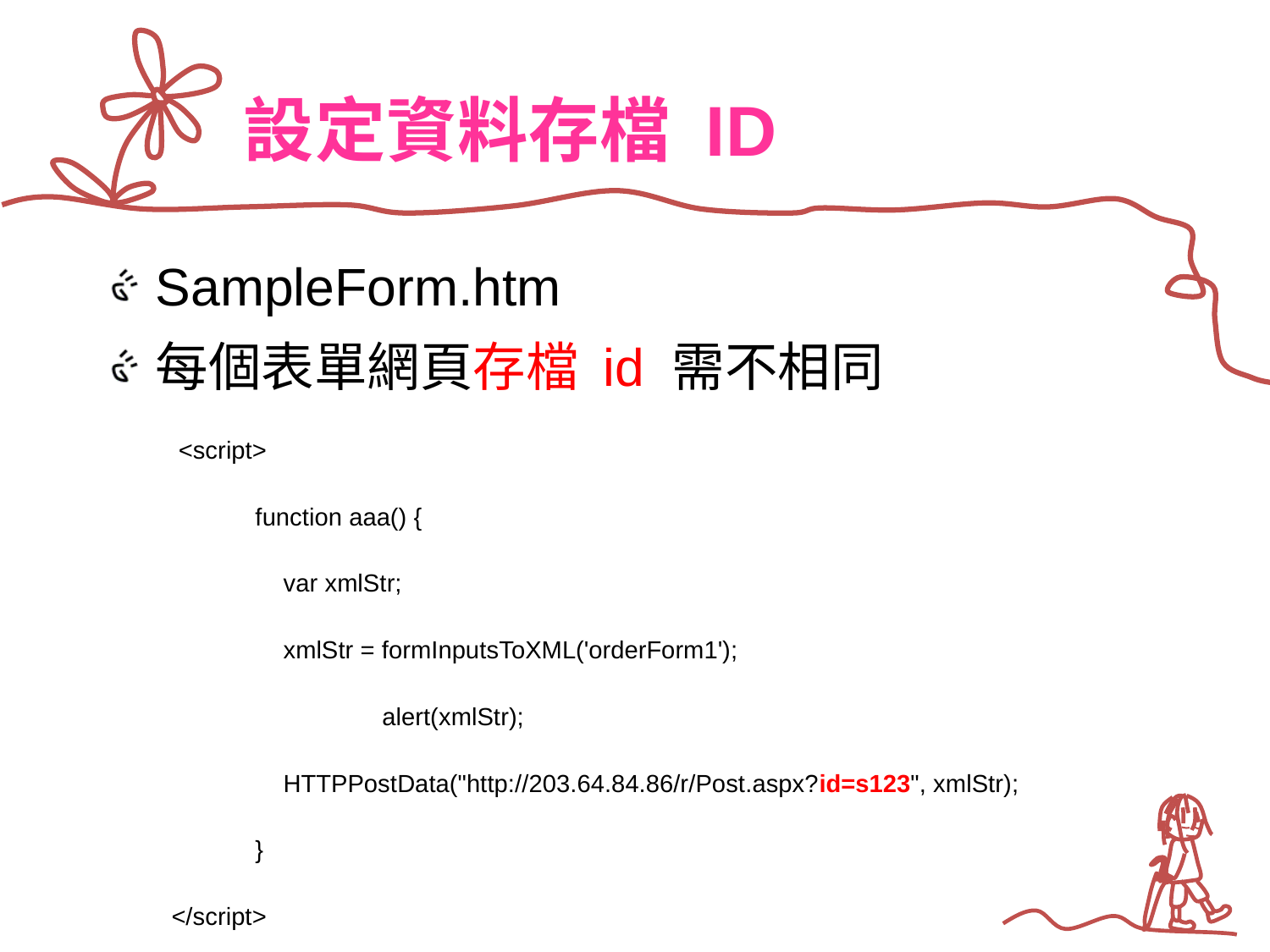

# 設定資料存檔 ID
SampleForm.htm
每個表單網頁存檔 id 需不相同
 <script>
            function aaa() {
                var xmlStr;
                xmlStr = formInputsToXML('orderForm1');
	            alert(xmlStr);
                HTTPPostData("http://203.64.84.86/r/Post.aspx?id=s123", xmlStr);
            }
</script>